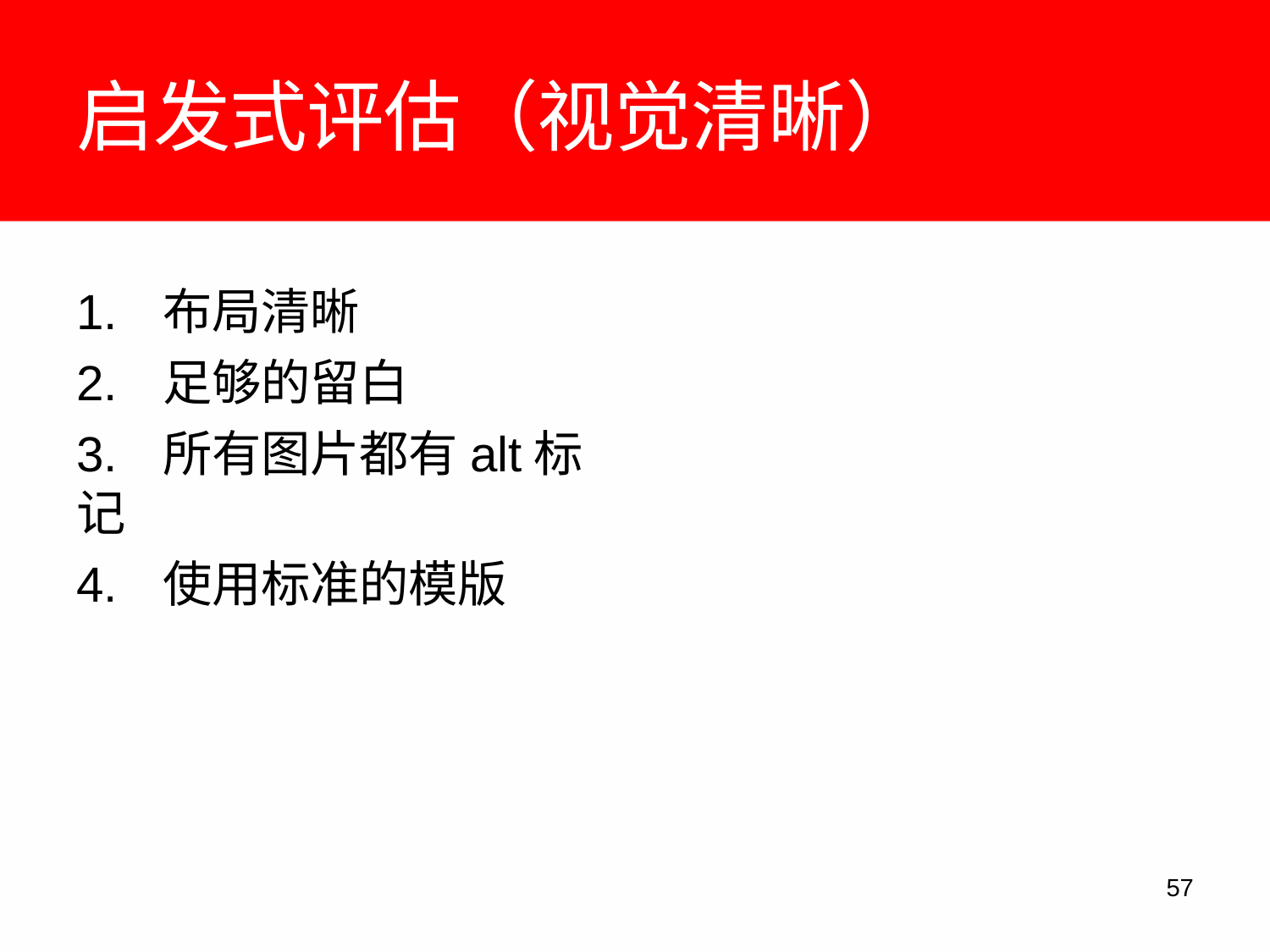

# 启发式评估（视觉清晰）
1.	布局清晰

2.	足够的留白

3.	所有图片都有alt标记

4.	使用标准的模版
57